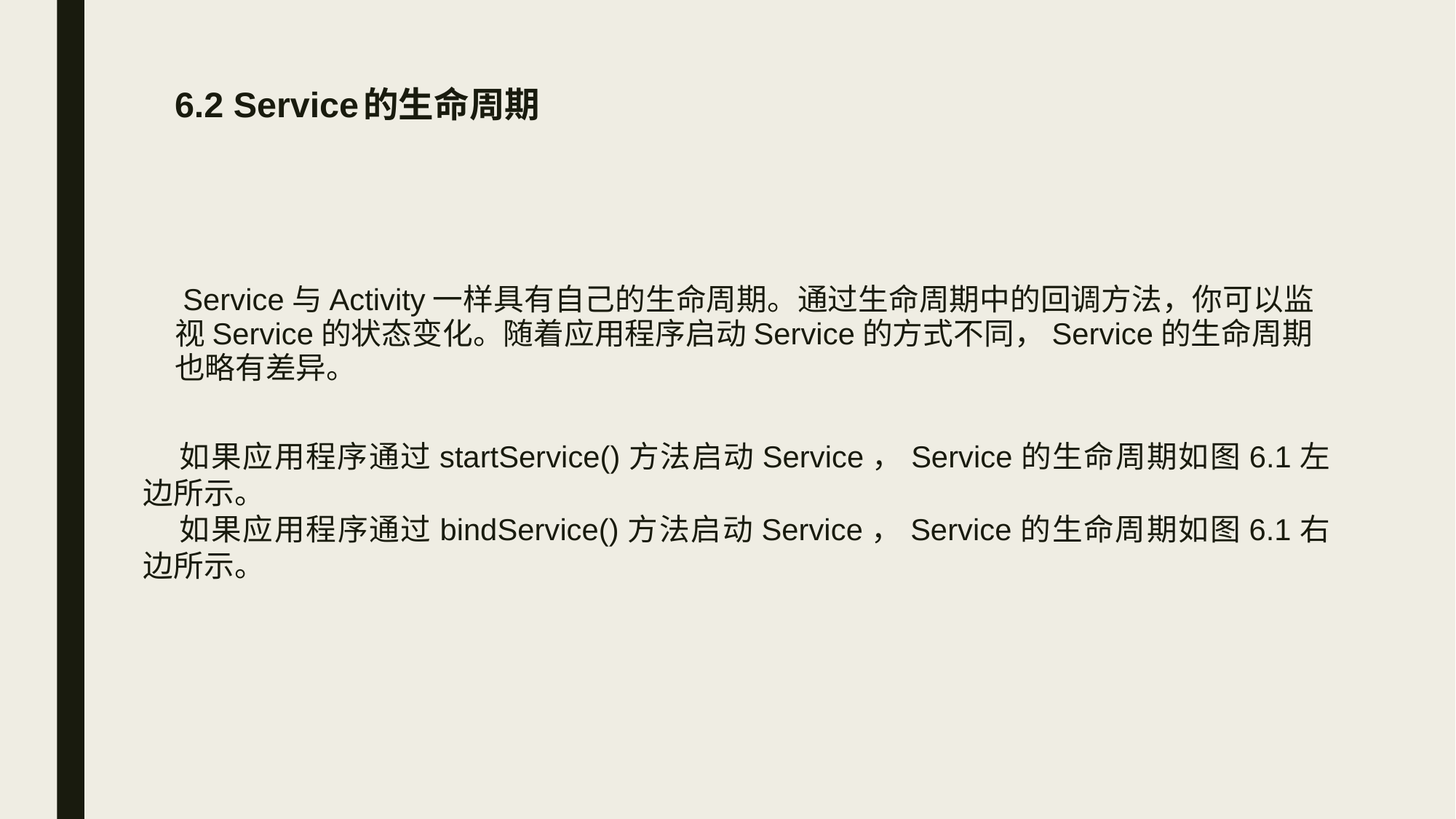

# 6.2 Service的生命周期
 Service与Activity一样具有自己的生命周期。通过生命周期中的回调方法，你可以监视Service的状态变化。随着应用程序启动Service的方式不同，Service的生命周期也略有差异。

如果应用程序通过startService()方法启动Service，Service的生命周期如图6.1左边所示。
如果应用程序通过bindService()方法启动Service，Service的生命周期如图6.1右边所示。